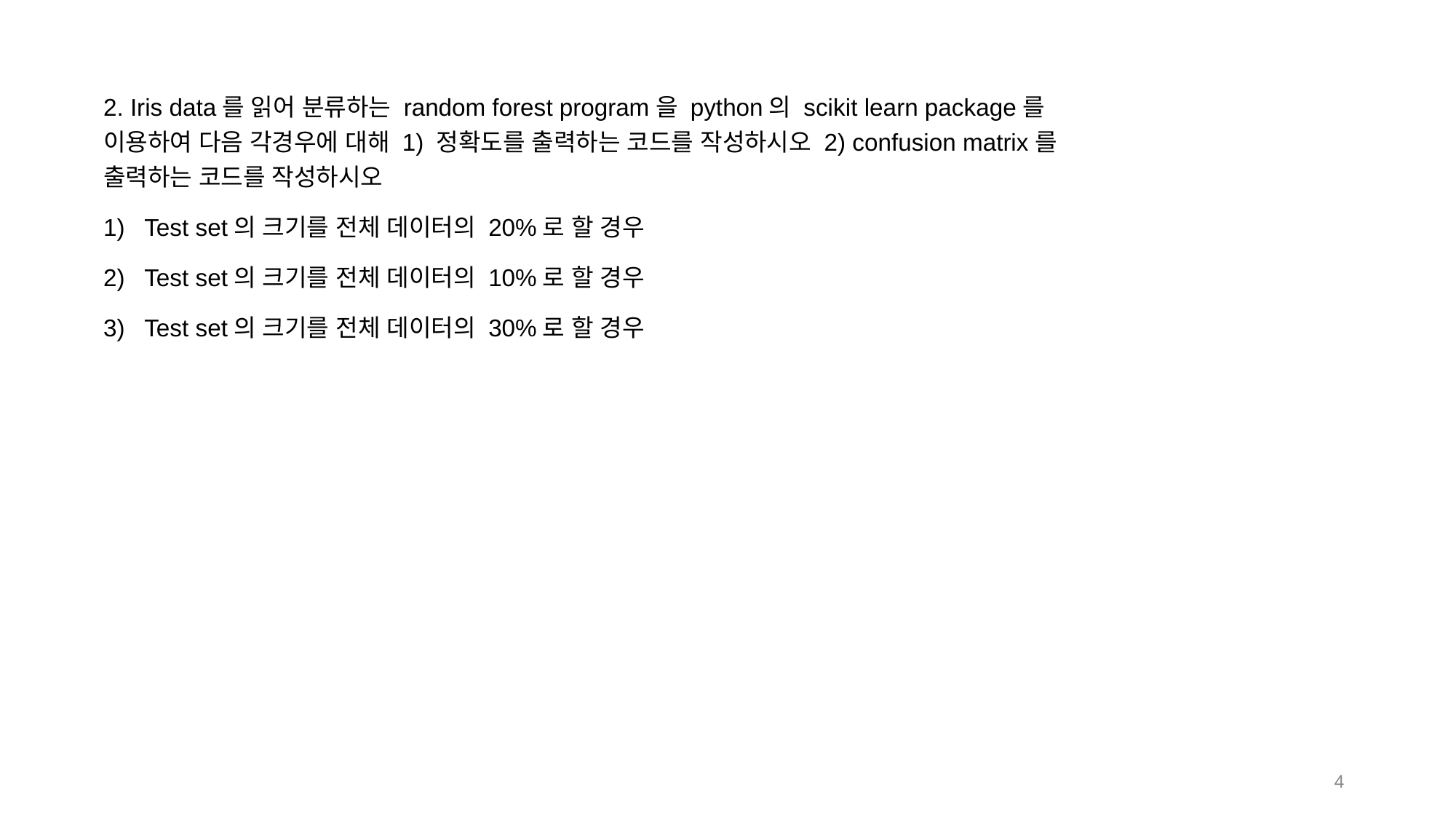

2. Iris data를 읽어 분류하는 random forest program을 python의 scikit learn package를 이용하여 다음 각경우에 대해 1) 정확도를 출력하는 코드를 작성하시오 2) confusion matrix를 출력하는 코드를 작성하시오
Test set의 크기를 전체 데이터의 20%로 할 경우
Test set의 크기를 전체 데이터의 10%로 할 경우
Test set의 크기를 전체 데이터의 30%로 할 경우

4